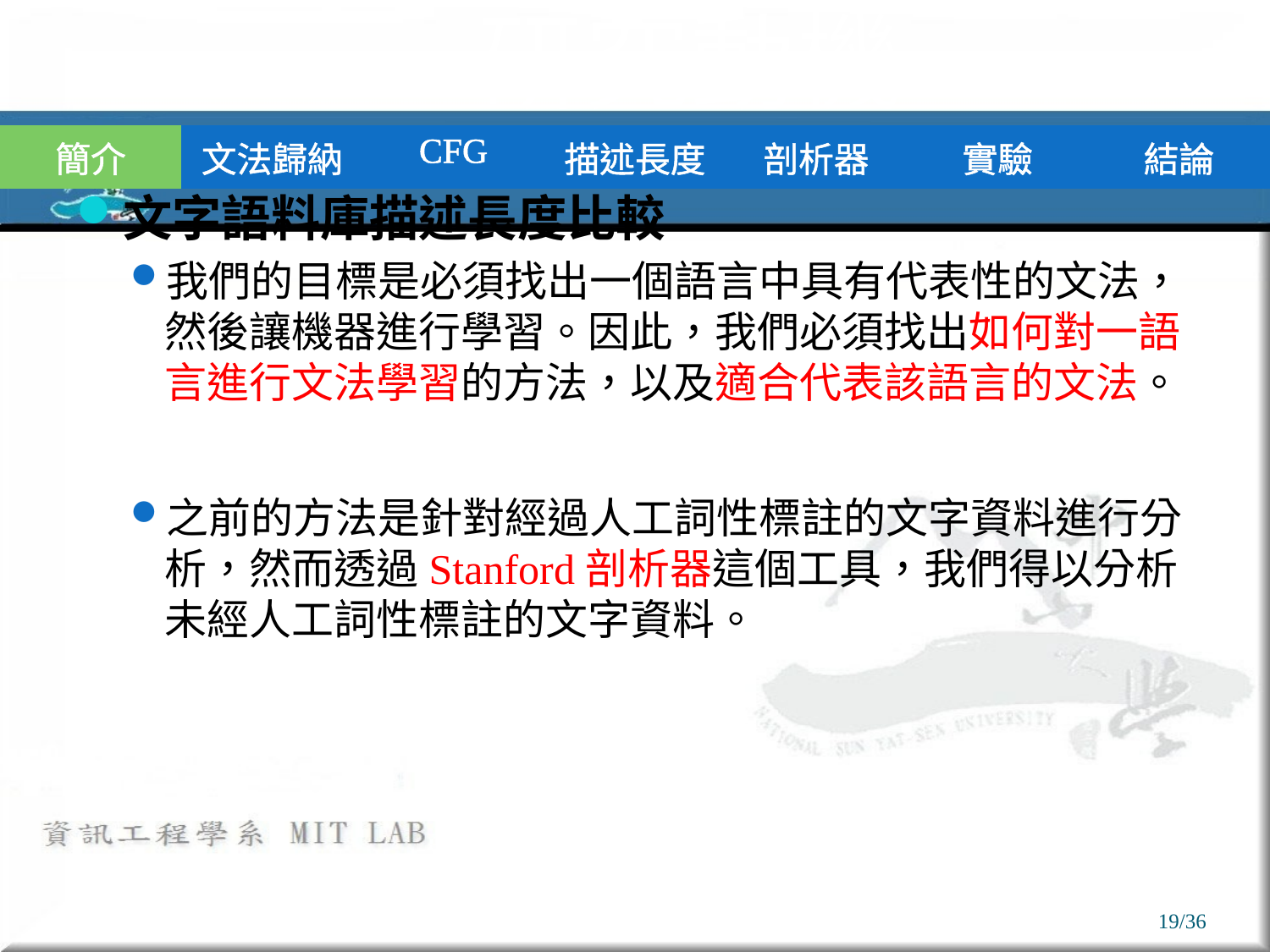

# 研究動機
| 簡介 | 文法歸納 | CFG | 描述長度 | 剖析器 | 實驗 | 結論 |
| --- | --- | --- | --- | --- | --- | --- |
文字語料庫描述長度比較
我們的目標是必須找出一個語言中具有代表性的文法，然後讓機器進行學習。因此，我們必須找出如何對一語言進行文法學習的方法，以及適合代表該語言的文法。

之前的方法是針對經過人工詞性標註的文字資料進行分析，然而透過Stanford剖析器這個工具，我們得以分析未經人工詞性標註的文字資料。
19/36